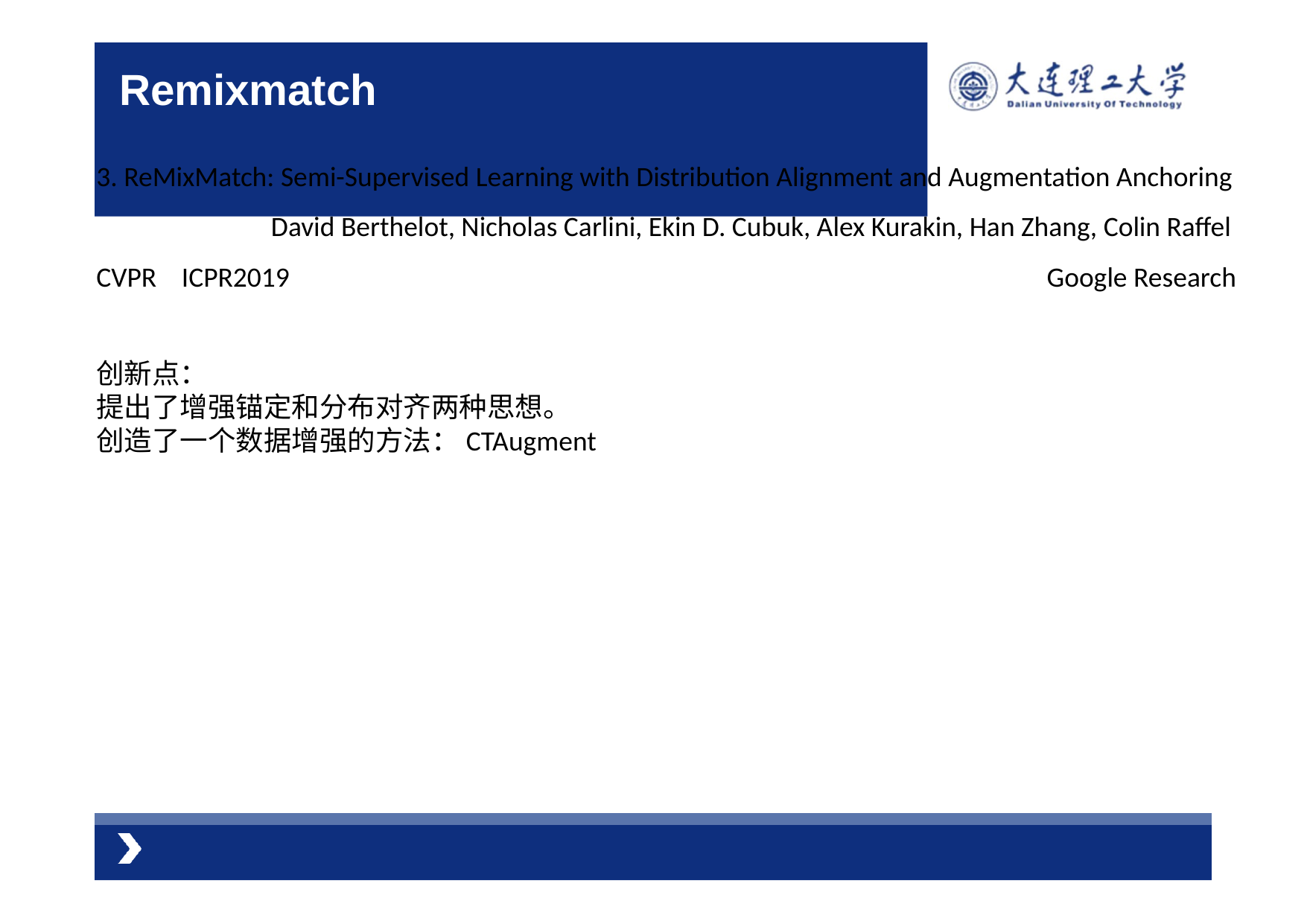

# Remixmatch
3. ReMixMatch: Semi-Supervised Learning with Distribution Alignment and Augmentation Anchoring	          David Berthelot, Nicholas Carlini, Ekin D. Cubuk, Alex Kurakin, Han Zhang, Colin Raffel
CVPR    ICPR2019							         Google Research
创新点：
提出了增强锚定和分布对齐两种思想。
创造了一个数据增强的方法：CTAugment